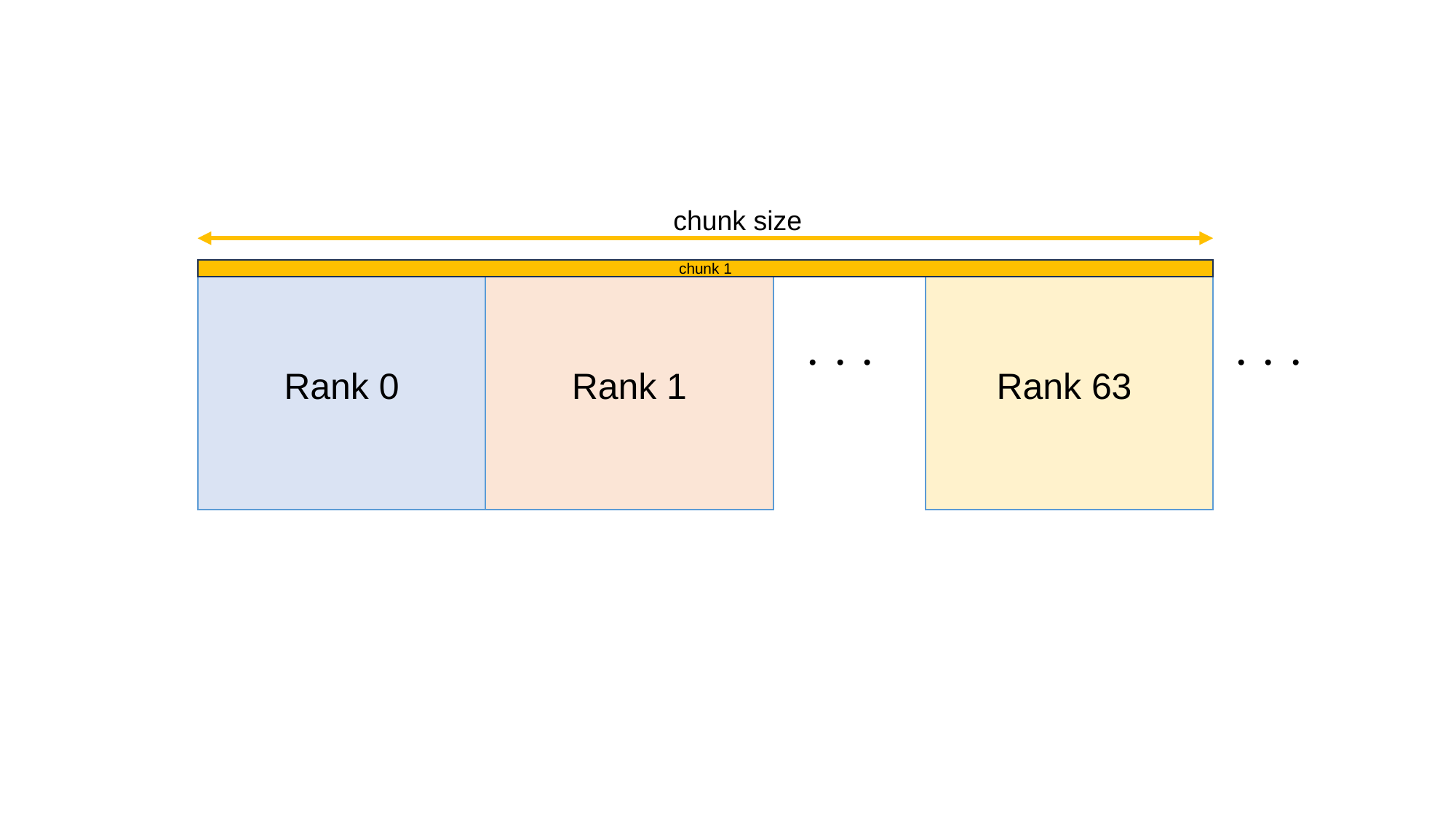

chunk size
Rank 0
Rank 1
Rank 63
chunk 1
・・・
・・・